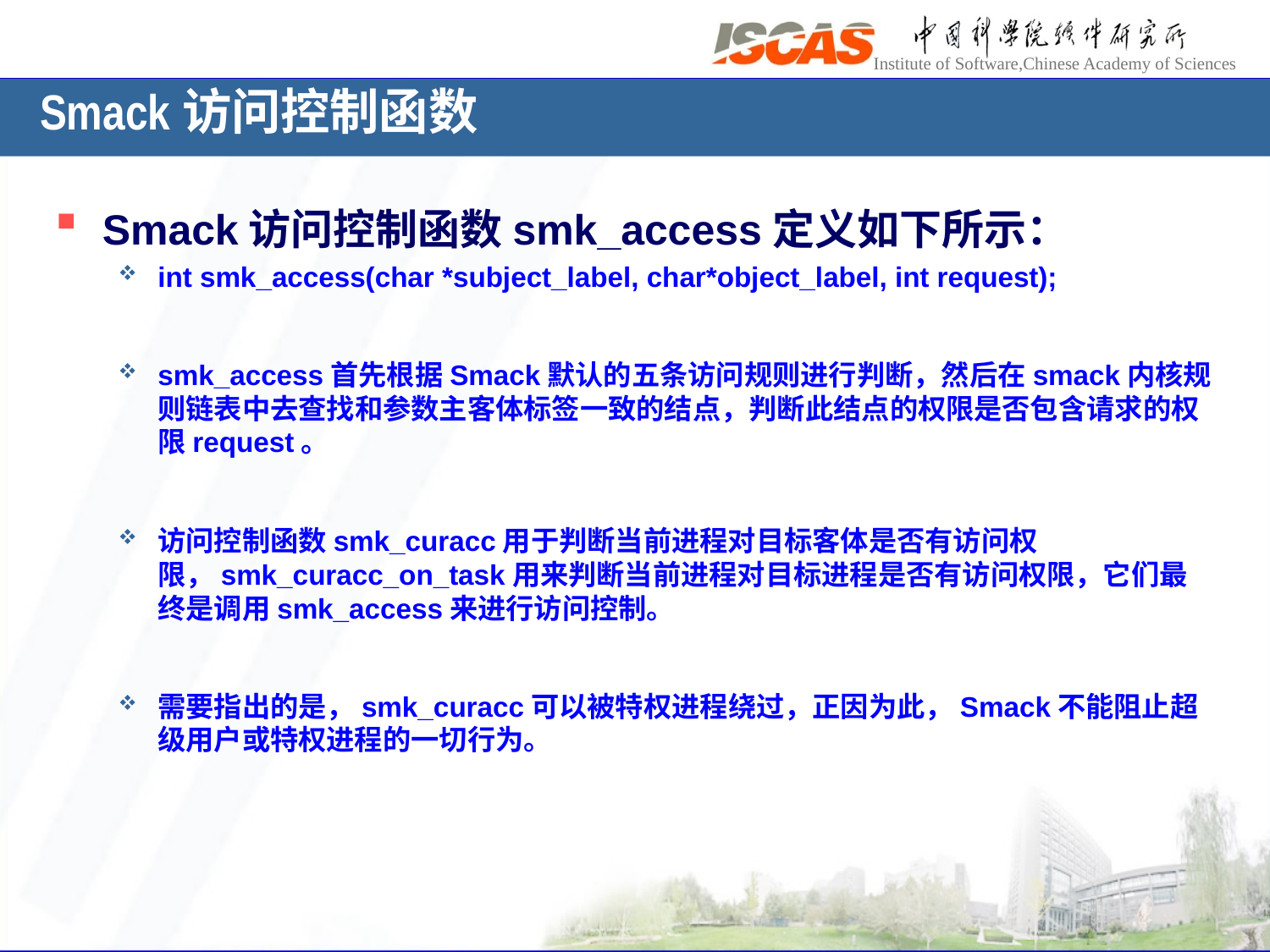

# Smack访问控制函数
Smack访问控制函数smk_access定义如下所示：
int smk_access(char *subject_label, char*object_label, int request);

smk_access首先根据Smack默认的五条访问规则进行判断，然后在smack内核规则链表中去查找和参数主客体标签一致的结点，判断此结点的权限是否包含请求的权限request。

访问控制函数smk_curacc用于判断当前进程对目标客体是否有访问权限，smk_curacc_on_task用来判断当前进程对目标进程是否有访问权限，它们最终是调用smk_access来进行访问控制。

需要指出的是，smk_curacc可以被特权进程绕过，正因为此，Smack不能阻止超级用户或特权进程的一切行为。